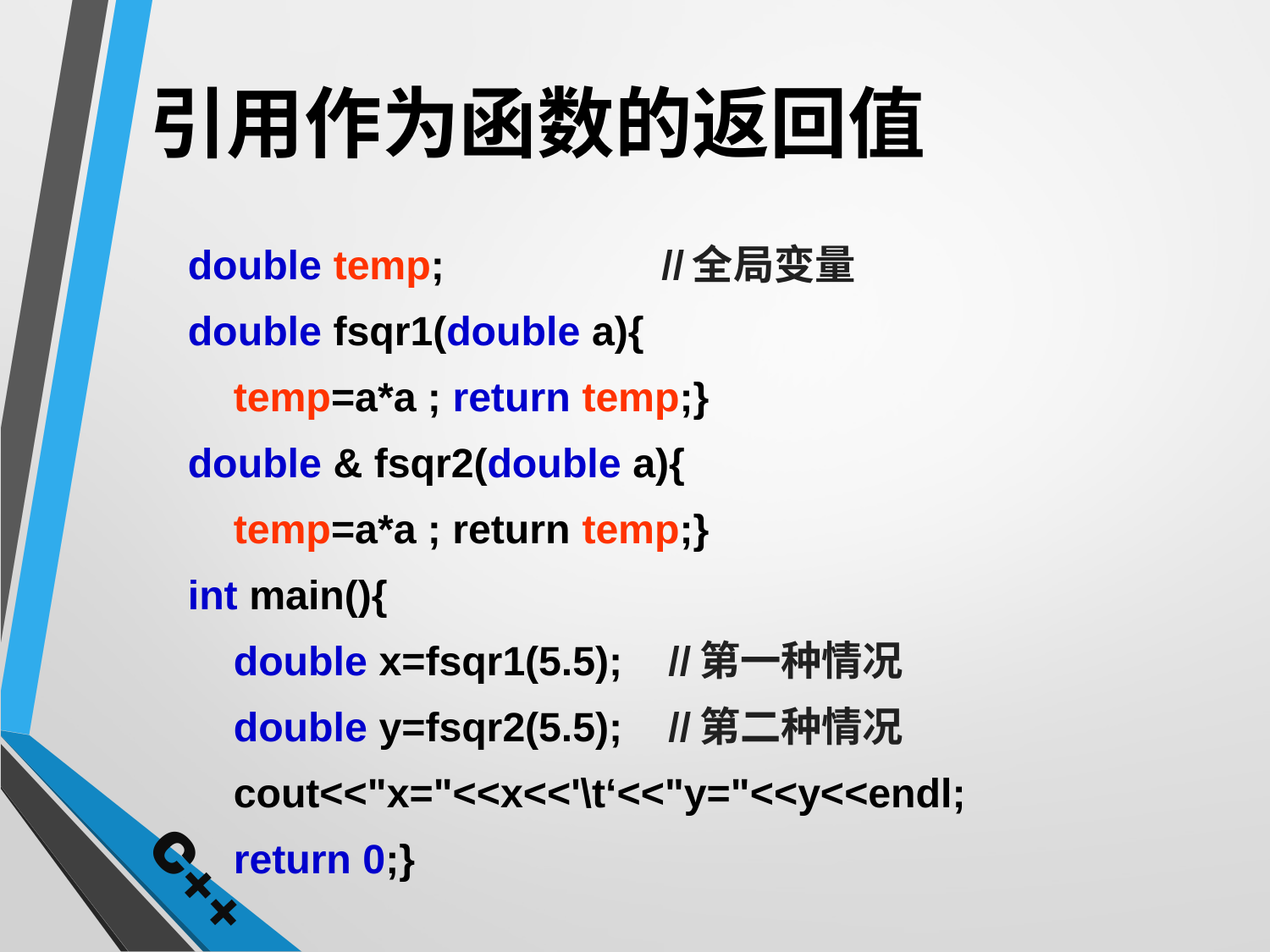

# 引用作为函数的返回值
	double temp;                   //全局变量
	double fsqr1(double a){
	    temp=a*a ; return temp;}
	double & fsqr2(double a){
	    temp=a*a ; return temp;}
	int main(){
	    double x=fsqr1(5.5);    //第一种情况
	    double y=fsqr2(5.5);    //第二种情况
	    cout<<"x="<<x<<'\t‘<<"y="<<y<<endl;
	    return 0;}